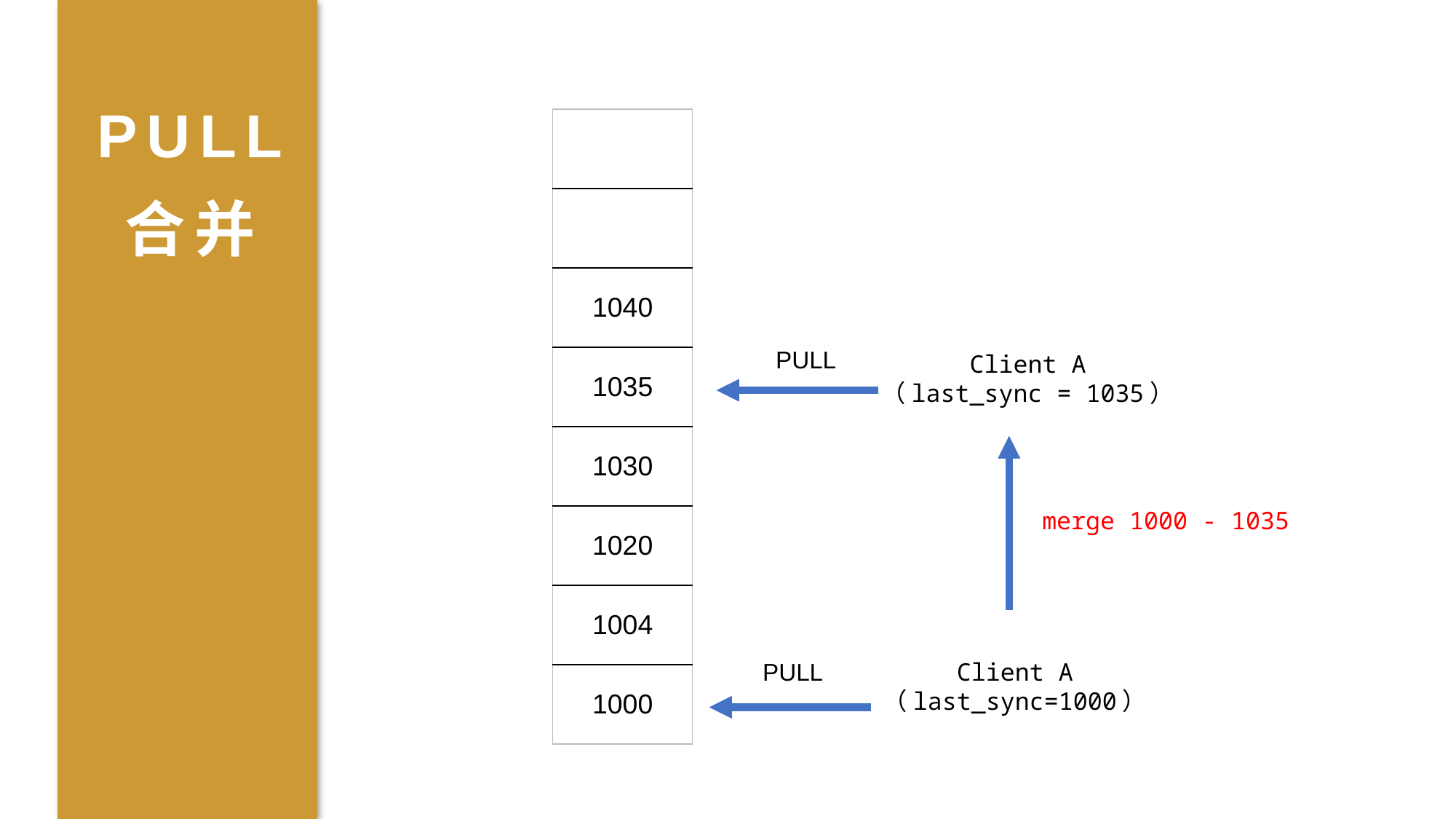

PULL
合并
|  |
| --- |
|  |
| 1040 |
| 1035 |
| 1030 |
| 1020 |
| 1004 |
| 1000 |
PULL
Client A
（last_sync = 1035）
merge 1000 - 1035
PULL
Client A
（last_sync=1000）